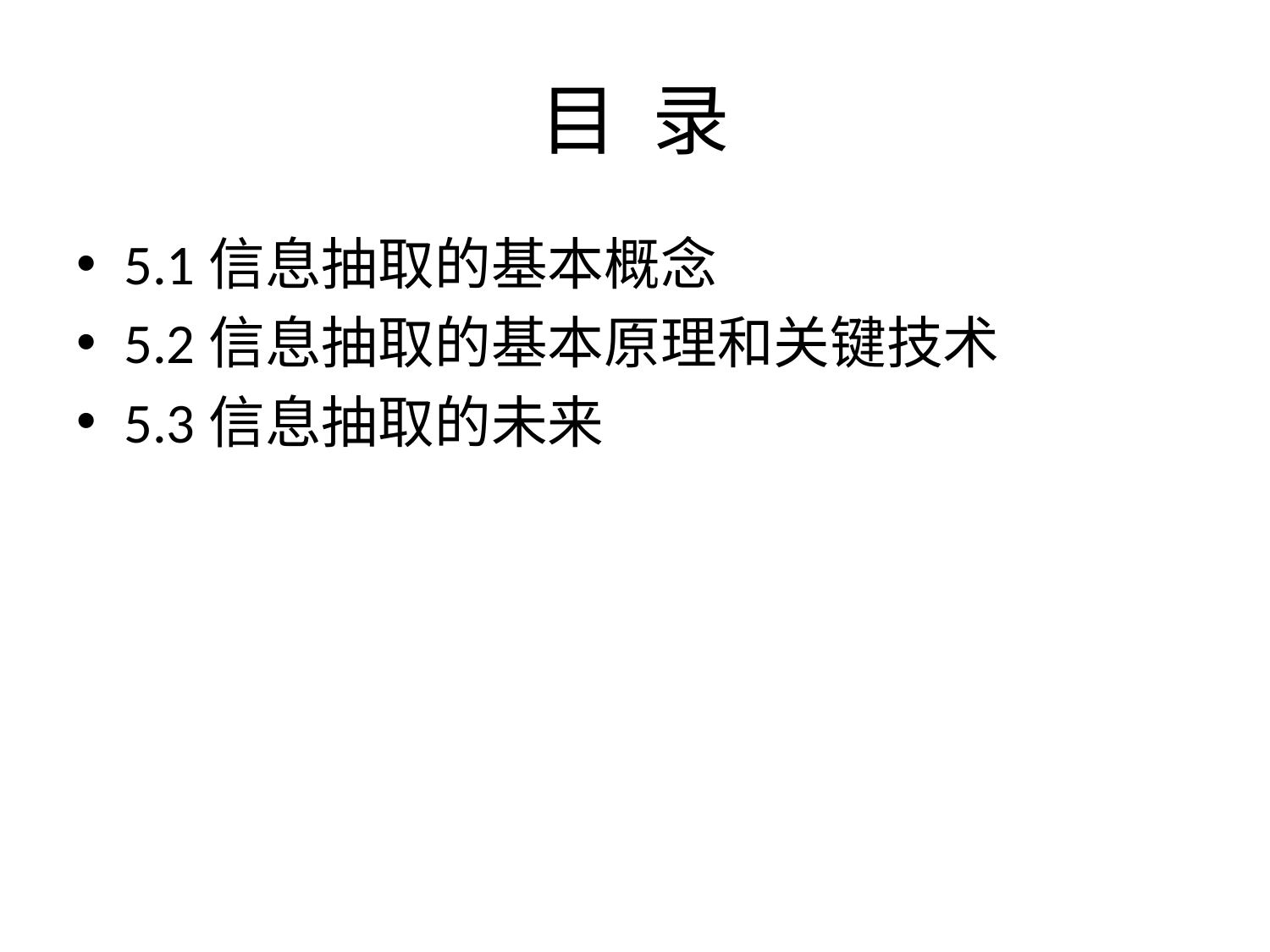

# 目  录
5.1信息抽取的基本概念
5.2信息抽取的基本原理和关键技术
5.3信息抽取的未来